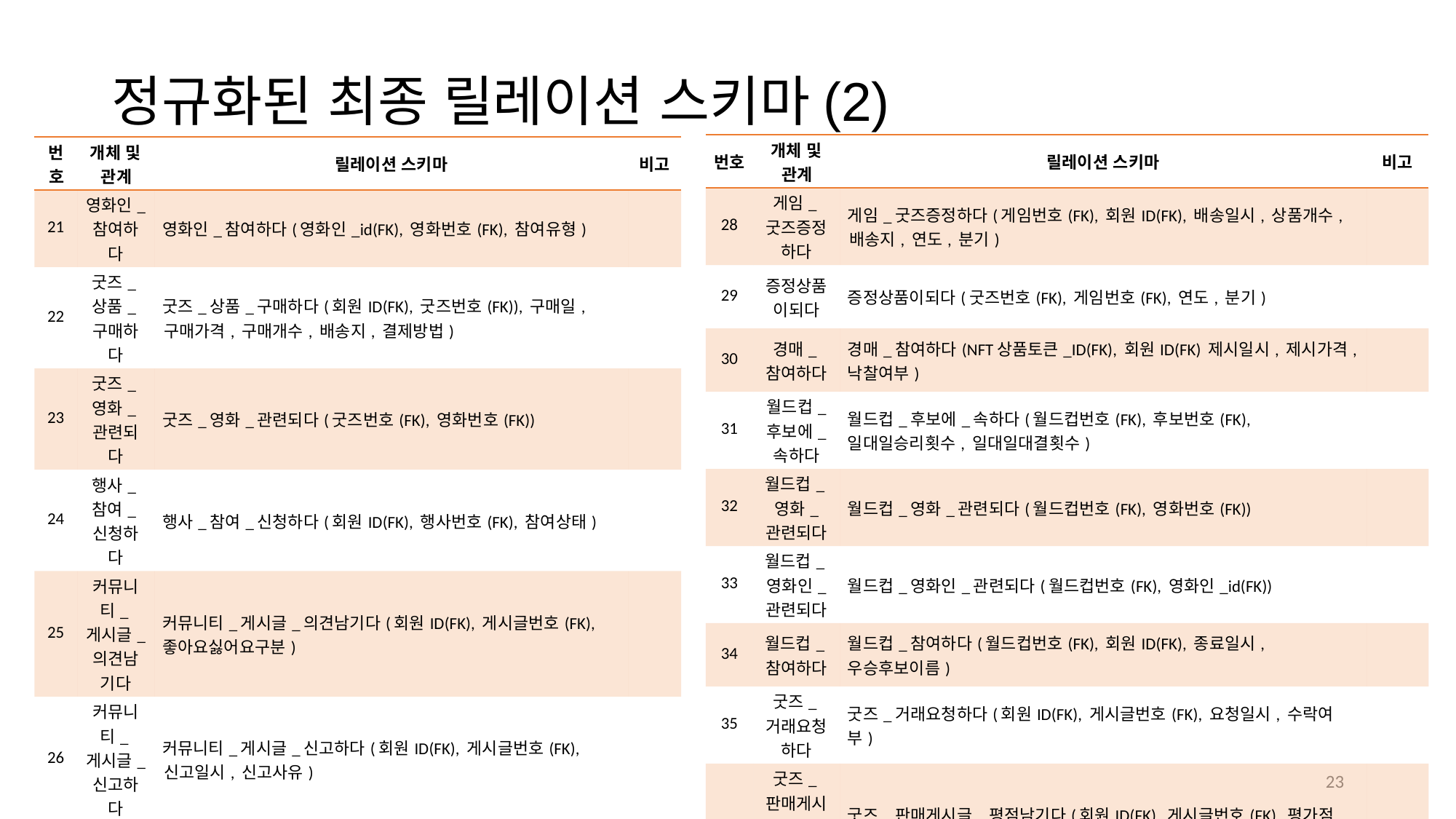

정규화된 최종 릴레이션 스키마(2)
| 번호 | 개체 및 관계 | 릴레이션 스키마 | 비고 |
| --- | --- | --- | --- |
| 28 | 게임\_굿즈증정하다 | 게임\_굿즈증정하다(게임번호(FK), 회원ID(FK), 배송일시, 상품개수, 배송지, 연도, 분기) |  |
| 29 | 증정상품이되다 | 증정상품이되다(굿즈번호(FK), 게임번호(FK), 연도, 분기) |  |
| 30 | 경매\_참여하다 | 경매\_참여하다(NFT상품토큰\_ID(FK), 회원ID(FK) 제시일시, 제시가격, 낙찰여부) |  |
| 31 | 월드컵\_ 후보에\_ 속하다 | 월드컵\_후보에\_속하다(월드컵번호(FK), 후보번호(FK), 일대일승리횟수, 일대일대결횟수) |  |
| 32 | 월드컵\_영화\_ 관련되다 | 월드컵\_영화\_관련되다(월드컵번호(FK), 영화번호(FK)) |  |
| 33 | 월드컵\_영화인\_ 관련되다 | 월드컵\_영화인\_관련되다(월드컵번호(FK), 영화인\_id(FK)) |  |
| 34 | 월드컵\_참여하다 | 월드컵\_참여하다(월드컵번호(FK), 회원ID(FK), 종료일시, 우승후보이름) |  |
| 35 | 굿즈\_거래요청하다 | 굿즈\_거래요청하다(회원ID(FK), 게시글번호(FK), 요청일시, 수락여부) |  |
| 36 | 굿즈\_판매게시글\_ 평점남기다 | 굿즈\_판매게시글\_평점남기다(회원ID(FK), 게시글번호(FK), 평가점수) |  |
| 번호 | 개체 및 관계 | 릴레이션 스키마 | 비고 |
| --- | --- | --- | --- |
| 21 | 영화인\_ 참여하다 | 영화인\_참여하다(영화인\_id(FK), 영화번호(FK), 참여유형) |  |
| 22 | 굿즈\_상품\_구매하다 | 굿즈\_상품\_구매하다(회원ID(FK), 굿즈번호(FK)), 구매일, 구매가격, 구매개수, 배송지, 결제방법) |  |
| 23 | 굿즈\_영화\_관련되다 | 굿즈\_영화\_관련되다(굿즈번호(FK), 영화번호(FK)) |  |
| 24 | 행사\_참여\_신청하다 | 행사\_참여\_신청하다(회원ID(FK), 행사번호(FK), 참여상태) |  |
| 25 | 커뮤니티\_게시글\_ 의견남기다 | 커뮤니티\_게시글\_의견남기다(회원ID(FK), 게시글번호(FK), 좋아요싫어요구분) |  |
| 26 | 커뮤니티\_게시글\_ 신고하다 | 커뮤니티\_게시글\_신고하다(회원ID(FK), 게시글번호(FK), 신고일시, 신고사유) |  |
| 27 | 게임\_기록하다 | 게임\_기록하다(게임번호(FK), 회원ID(FK), 종료일시, 게임점수) |  |
| 28 | 게임\_굿즈증정하다 | 게임\_굿즈증정하다(게임번호(FK), 회원ID(FK), 배송일시, 상품개수, 배송지, 연도, 분기) |  |
23